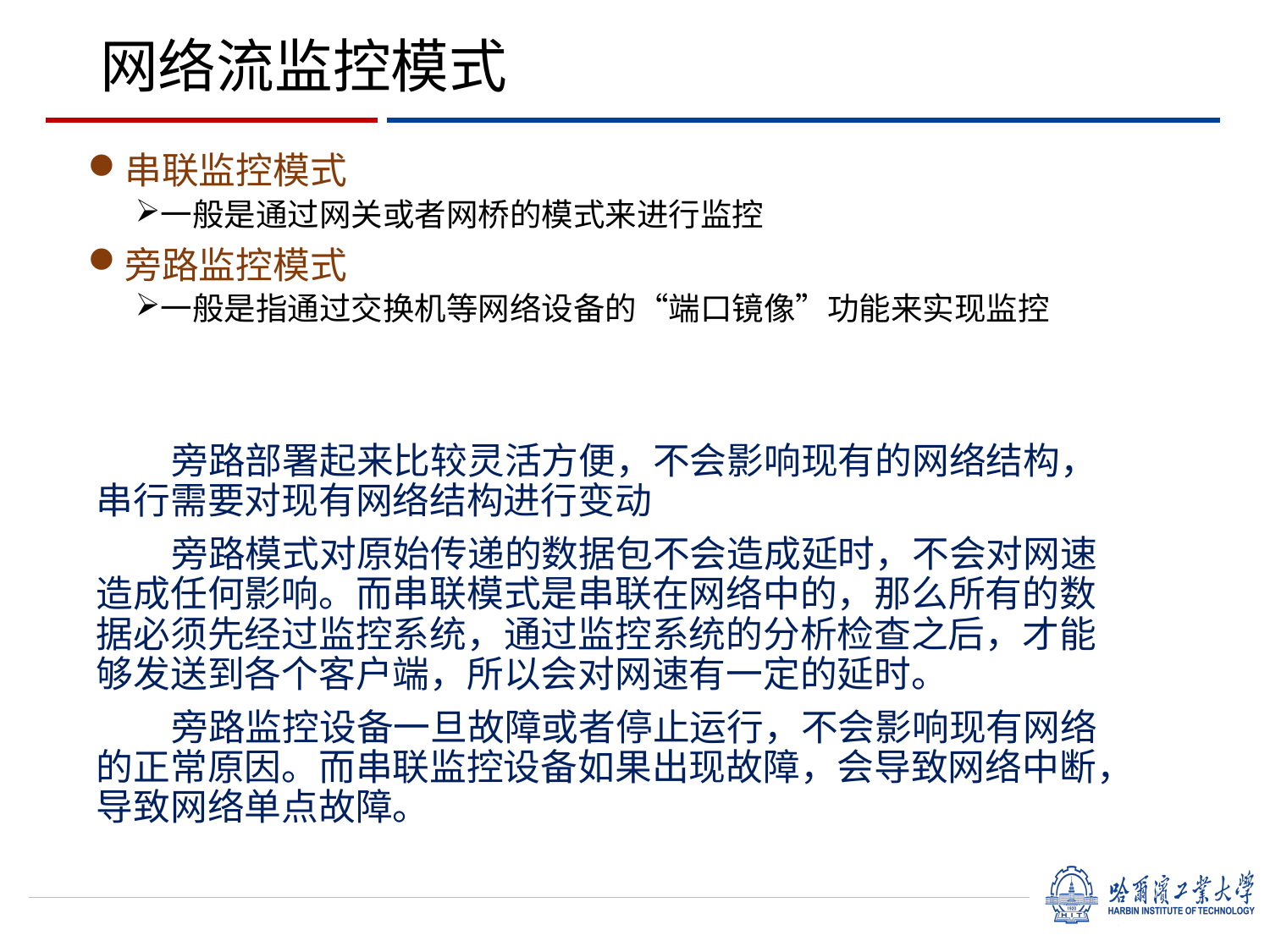

# 网络流监控模式
串联监控模式
一般是通过网关或者网桥的模式来进行监控
旁路监控模式
一般是指通过交换机等网络设备的“端口镜像”功能来实现监控

        旁路部署起来比较灵活方便，不会影响现有的网络结构，串行需要对现有网络结构进行变动
        旁路模式对原始传递的数据包不会造成延时，不会对网速造成任何影响。而串联模式是串联在网络中的，那么所有的数据必须先经过监控系统，通过监控系统的分析检查之后，才能够发送到各个客户端，所以会对网速有一定的延时。
        旁路监控设备一旦故障或者停止运行，不会影响现有网络的正常原因。而串联监控设备如果出现故障，会导致网络中断，导致网络单点故障。